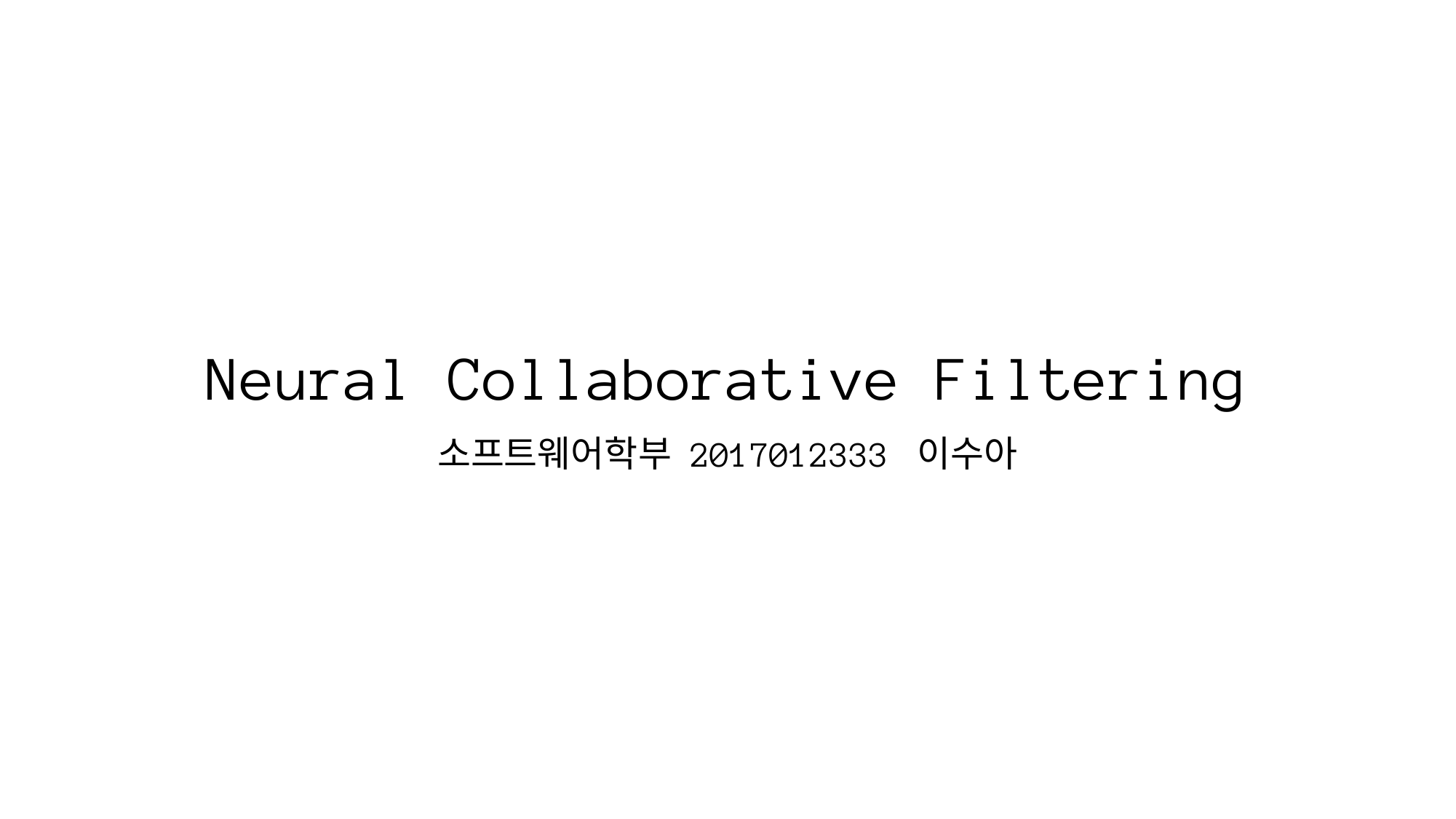

# Neural Collaborative Filtering
소프트웨어학부 2017012333 이수아